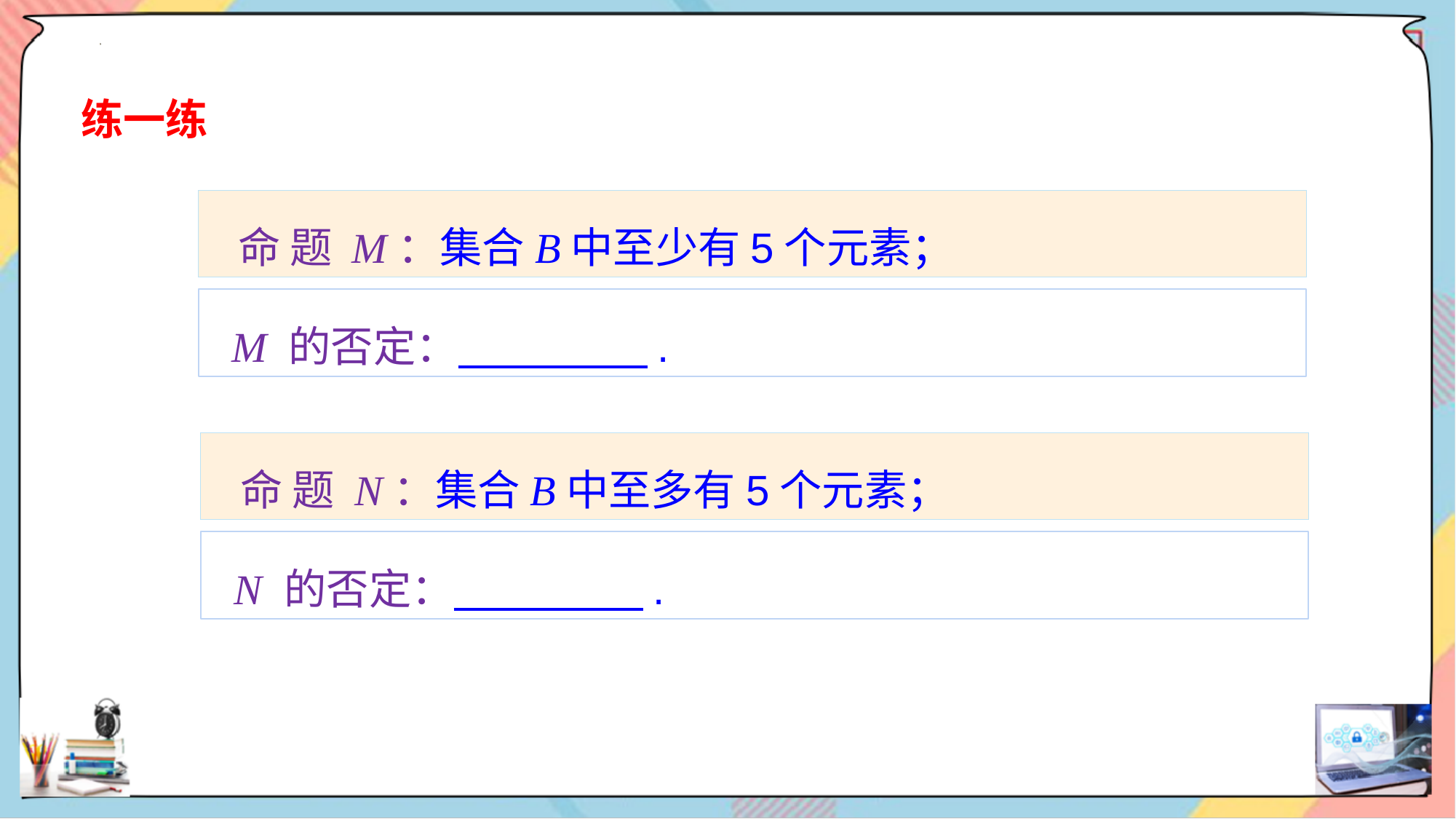

练一练
  命 题 M：集合B中至少有5个元素；
  M 的否定：                    .
  命 题 N：集合B中至多有5个元素；
  N 的否定：                    .